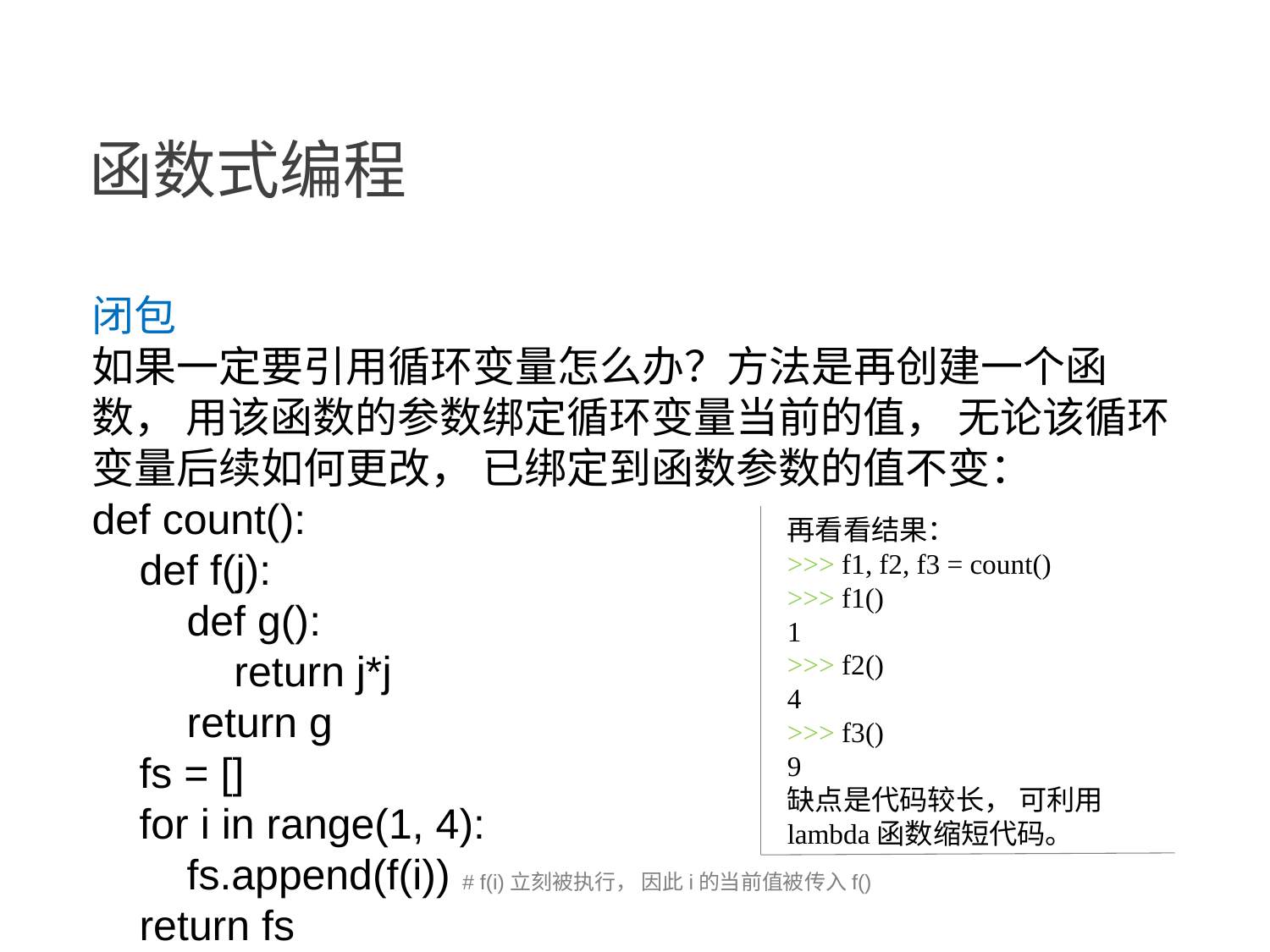

函数式编程
闭包
如果一定要引用循环变量怎么办？方法是再创建一个函数， 用该函数的参数绑定循环变量当前的值， 无论该循环变量后续如何更改， 已绑定到函数参数的值不变：
def count():
    def f(j):
        def g():
            return j*j
        return g
    fs = []
    for i in range(1, 4):
        fs.append(f(i)) # f(i)立刻被执行， 因此i的当前值被传入f()
    return fs
再看看结果：
>>> f1, f2, f3 = count()
>>> f1()
1
>>> f2()
4
>>> f3()
9
缺点是代码较长， 可利用lambda函数缩短代码。